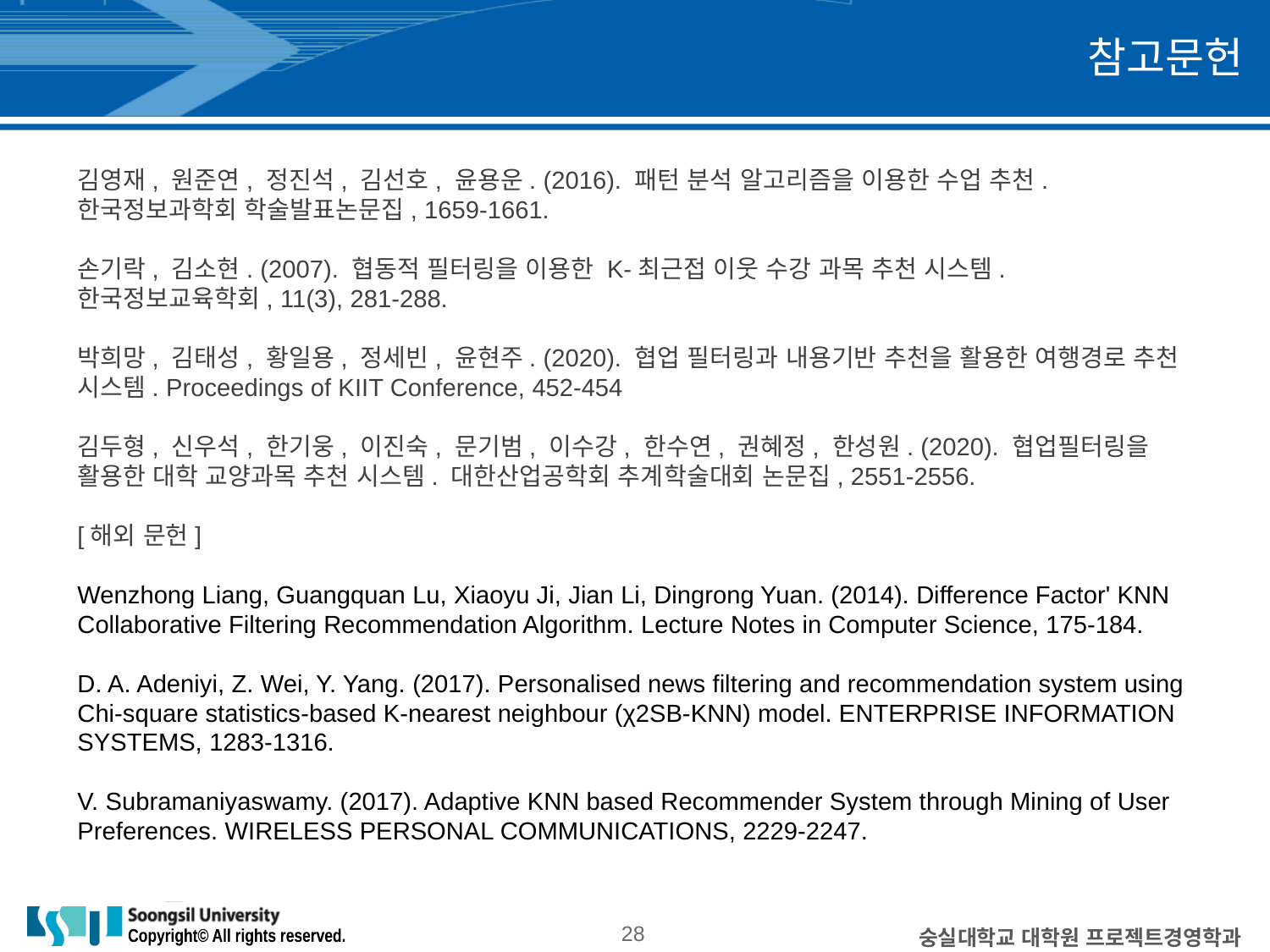

참고문헌
김영재, 원준연, 정진석, 김선호, 윤용운. (2016). 패턴 분석 알고리즘을 이용한 수업 추천. 한국정보과학회 학술발표논문집, 1659-1661.

손기락, 김소현. (2007). 협동적 필터링을 이용한 K-최근접 이웃 수강 과목 추천 시스템. 한국정보교육학회, 11(3), 281-288.

박희망, 김태성, 황일용, 정세빈, 윤현주. (2020). 협업 필터링과 내용기반 추천을 활용한 여행경로 추천 시스템. Proceedings of KIIT Conference, 452-454

김두형, 신우석, 한기웅, 이진숙, 문기범, 이수강, 한수연, 권혜정, 한성원. (2020). 협업필터링을 활용한 대학 교양과목 추천 시스템. 대한산업공학회 추계학술대회 논문집, 2551-2556.

[해외 문헌]

Wenzhong Liang, Guangquan Lu, Xiaoyu Ji, Jian Li, Dingrong Yuan. (2014). Difference Factor' KNN Collaborative Filtering Recommendation Algorithm. Lecture Notes in Computer Science, 175-184.

D. A. Adeniyi, Z. Wei, Y. Yang. (2017). Personalised news filtering and recommendation system using Chi-square statistics-based K-nearest neighbour (χ2SB-KNN) model. ENTERPRISE INFORMATION SYSTEMS, 1283-1316.

V. Subramaniyaswamy. (2017). Adaptive KNN based Recommender System through Mining of User Preferences. WIRELESS PERSONAL COMMUNICATIONS, 2229-2247.